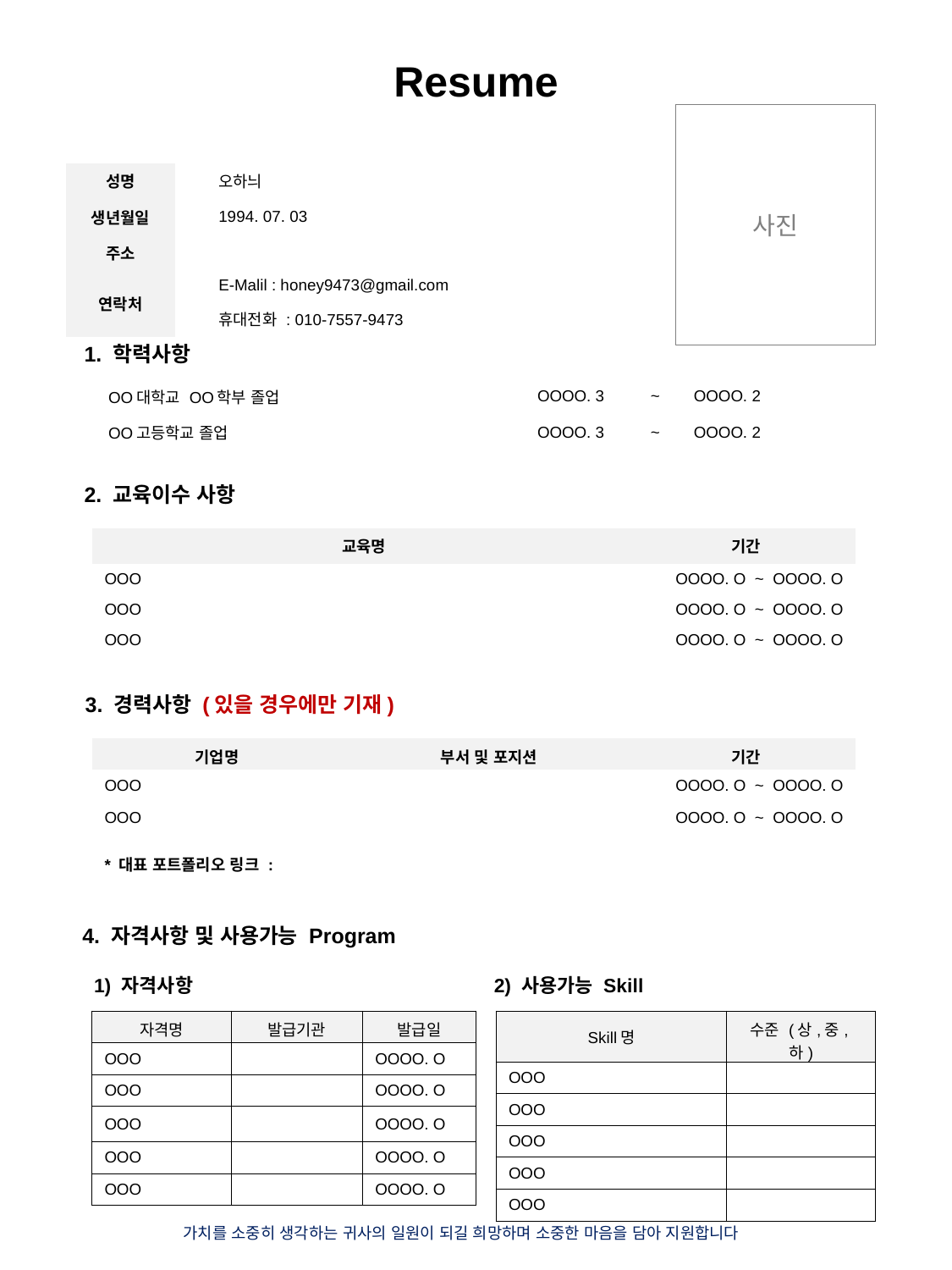

Resume
사진
| 성명 |  | 오하늬 |
| --- | --- | --- |
| 생년월일 |  | 1994. 07. 03 |
| 주소 |  |  |
| 연락처 |  | E-Malil : honey9473@gmail.com |
|  |  | 휴대전화 : 010-7557-9473 |
1. 학력사항
| OO대학교 OO학부 졸업 | OOOO. 3 | ~ | OOOO. 2 |
| --- | --- | --- | --- |
| OO고등학교 졸업 | OOOO. 3 | ~ | OOOO. 2 |
2. 교육이수 사항
| 교육명 | 기간 |
| --- | --- |
| OOO | OOOO. O ~ OOOO. O |
| OOO | OOOO. O ~ OOOO. O |
| OOO | OOOO. O ~ OOOO. O |
3. 경력사항 (있을 경우에만 기재)
| 기업명 | 부서 및 포지션 | 기간 |
| --- | --- | --- |
| OOO |  | OOOO. O ~ OOOO. O |
| OOO |  | OOOO. O ~ OOOO. O |
| \* 대표 포트폴리오 링크 : |  |  |
4. 자격사항 및 사용가능 Program
 1) 자격사항
 2) 사용가능 Skill
| 자격명 | 발급기관 | 발급일 |
| --- | --- | --- |
| OOO |  | OOOO. O |
| OOO |  | OOOO. O |
| OOO |  | OOOO. O |
| OOO |  | OOOO. O |
| OOO |  | OOOO. O |
| Skill명 | 수준 (상,중,하) |
| --- | --- |
| OOO |  |
| OOO |  |
| OOO |  |
| OOO |  |
| OOO |  |
가치를 소중히 생각하는 귀사의 일원이 되길 희망하며 소중한 마음을 담아 지원합니다